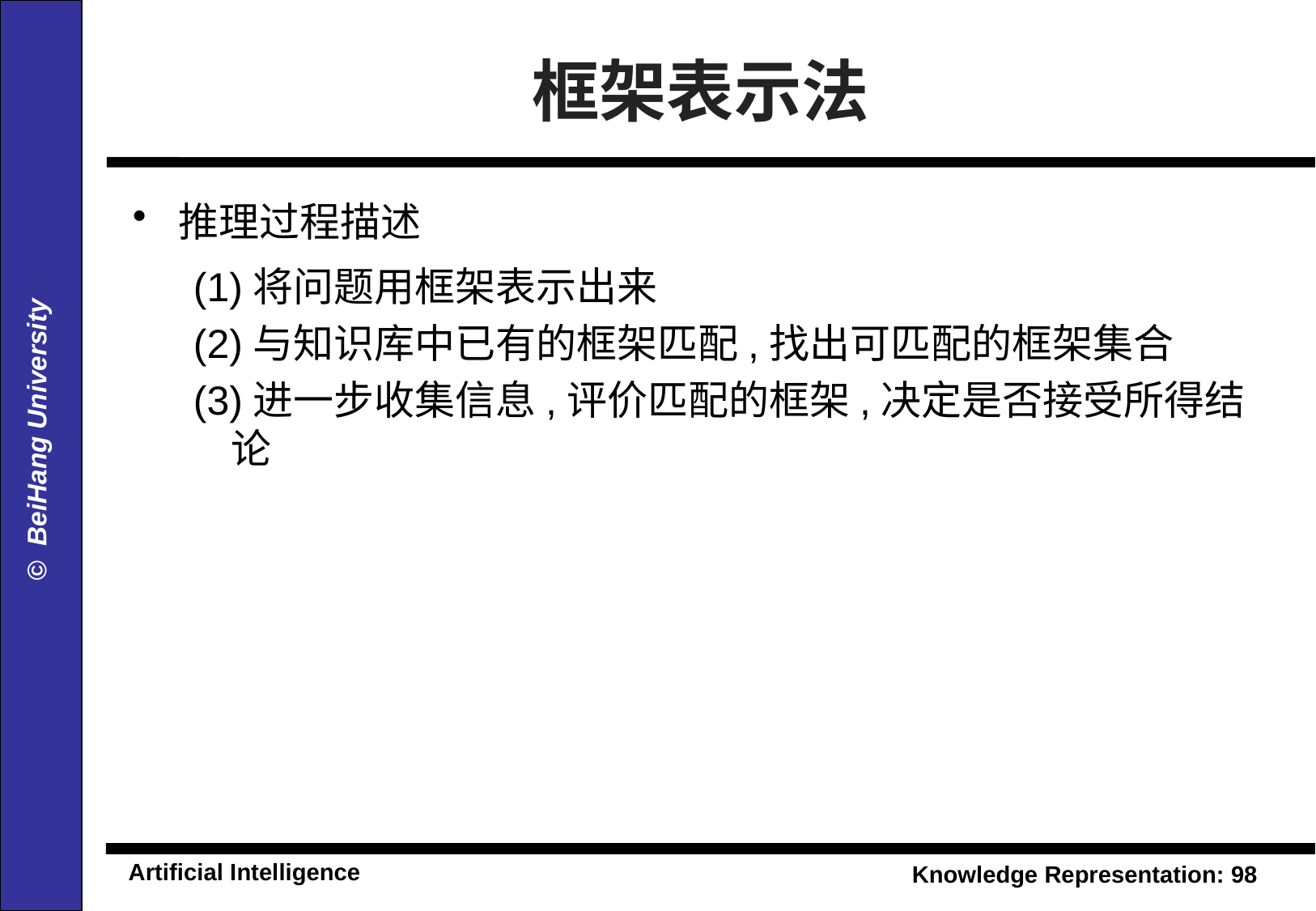

框架表示法
推理过程描述
(1)将问题用框架表示出来
(2)与知识库中已有的框架匹配,找出可匹配的框架集合
(3)进一步收集信息,评价匹配的框架,决定是否接受所得结论